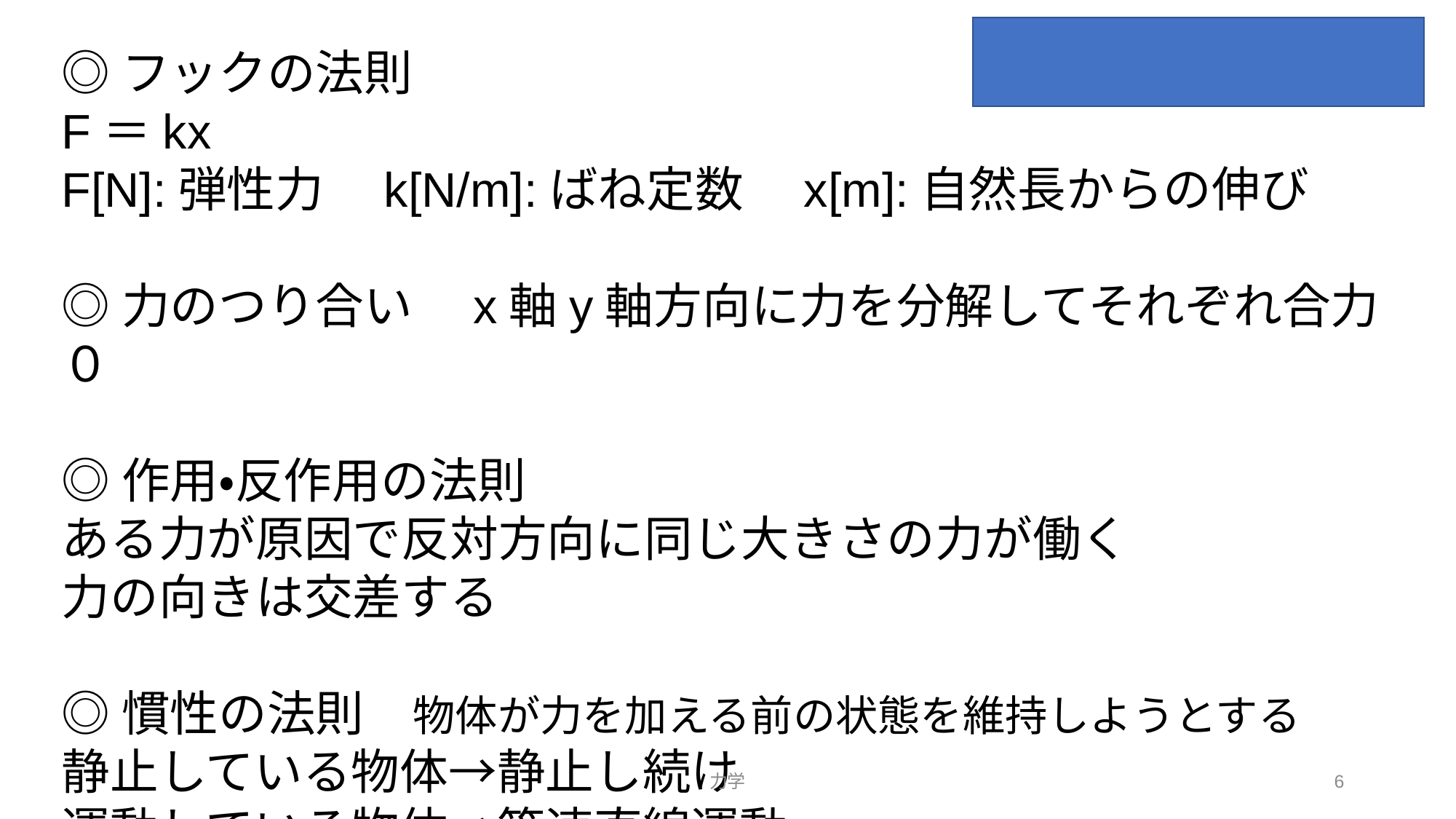

◎フックの法則
F＝kx
F[N]:弾性力　k[N/m]:ばね定数　x[m]:自然長からの伸び

◎力のつり合い　x軸y軸方向に力を分解してそれぞれ合力０

◎作用・反作用の法則
ある力が原因で反対方向に同じ大きさの力が働く
力の向きは交差する

◎慣性の法則　物体が力を加える前の状態を維持しようとする
静止している物体→静止し続け
運動している物体→等速直線運動
力学
6